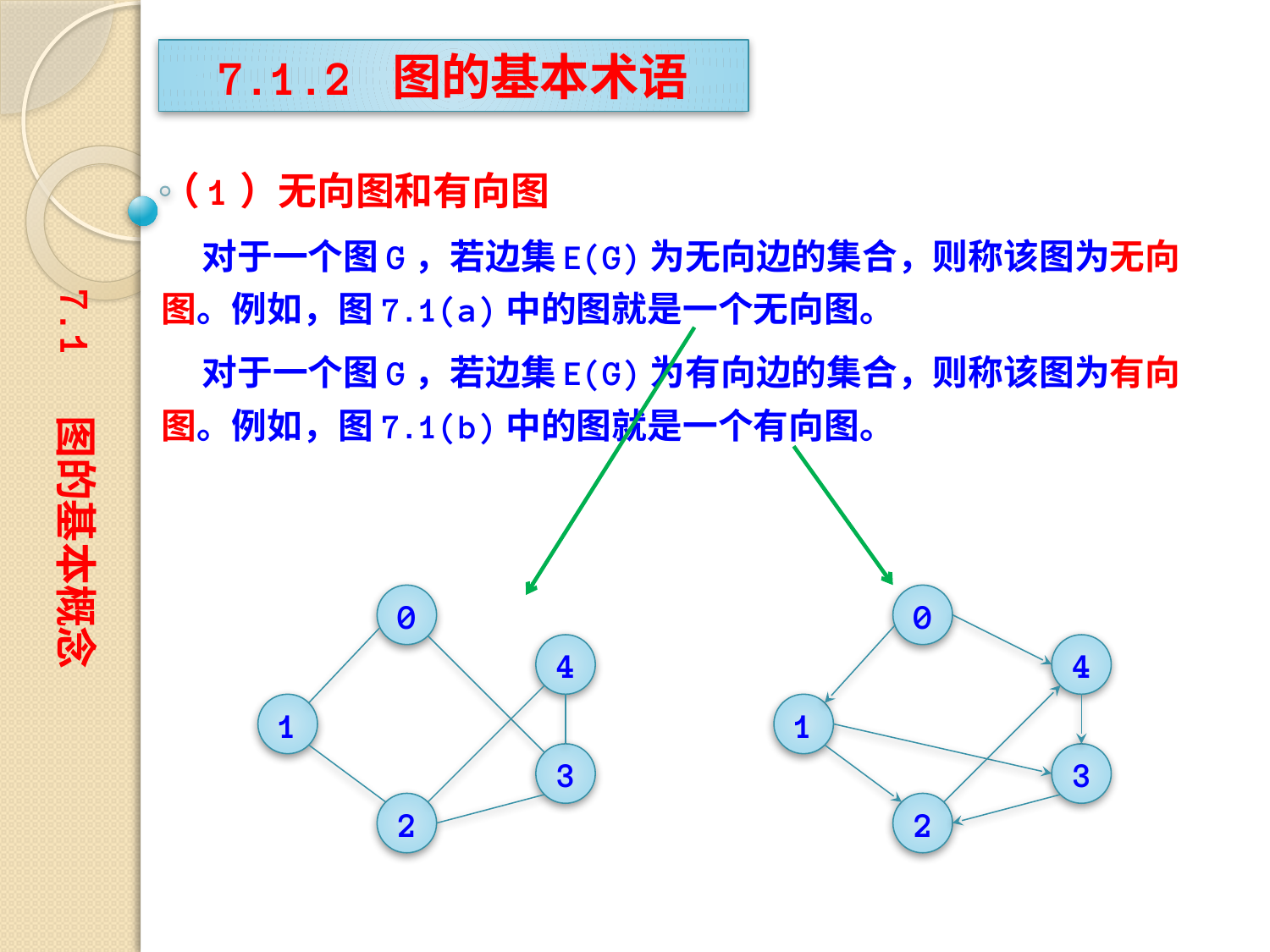

7.1.2 图的基本术语
（1）无向图和有向图
    对于一个图G，若边集E(G)为无向边的集合，则称该图为无向图。例如，图7.1(a)中的图就是一个无向图。
    对于一个图G，若边集E(G)为有向边的集合，则称该图为有向图。例如，图7.1(b)中的图就是一个有向图。
7.1  图的基本概念
0
4
1
3
2
0
4
1
3
2